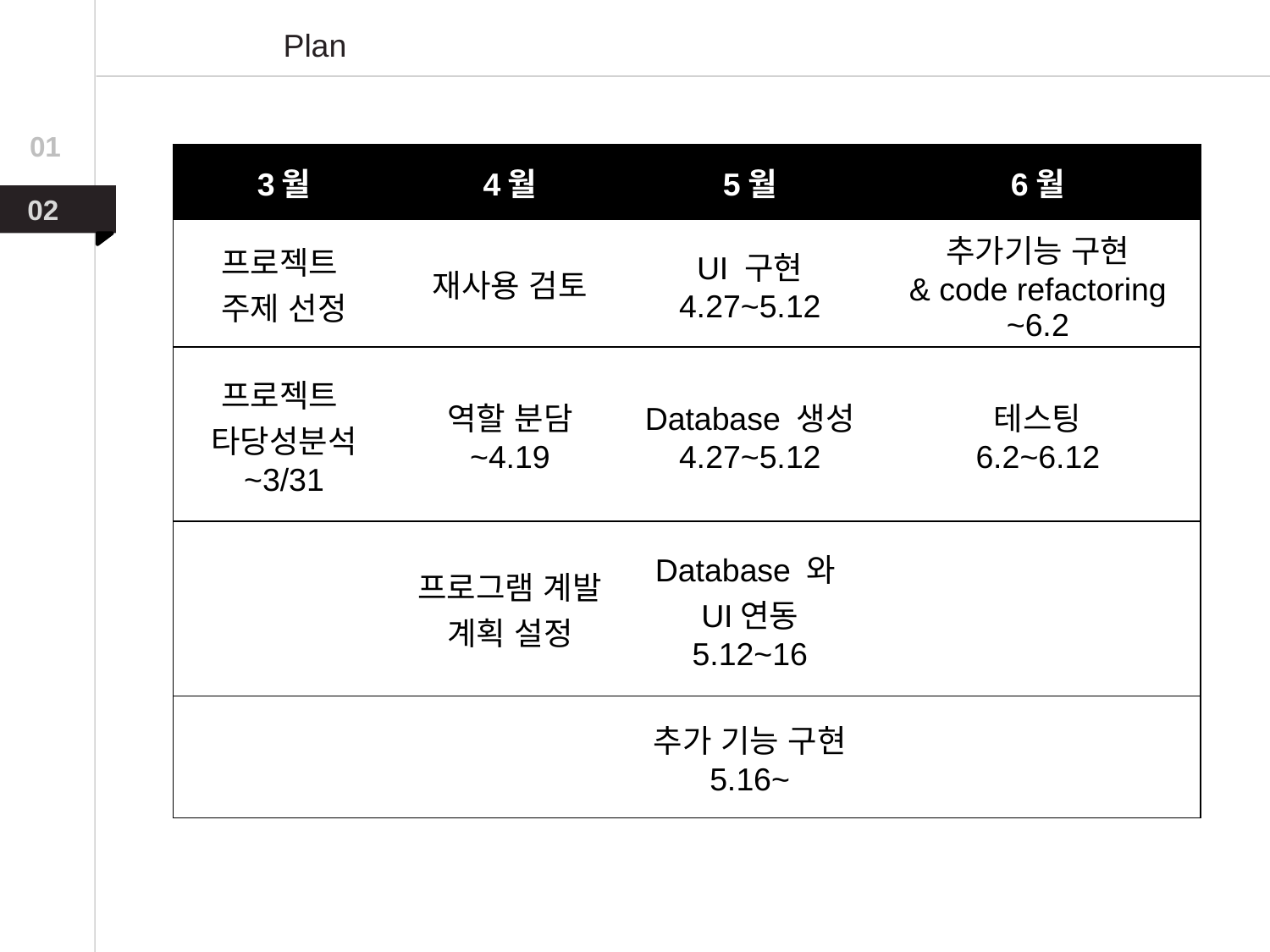

Plan
01
| 3월 | 4월 | 5월 | 6월 |
| --- | --- | --- | --- |
| 프로젝트 주제 선정 | 재사용 검토 | UI 구현 4.27~5.12 | 추가기능 구현 & code refactoring ~6.2 |
| 프로젝트 타당성분석 ~3/31 | 역할 분담 ~4.19 | Database 생성 4.27~5.12 | 테스팅 6.2~6.12 |
|  | 프로그램 계발 계획 설정 | Database 와 UI연동 5.12~16 |  |
|  |  | 추가 기능 구현 5.16~ |  |

02